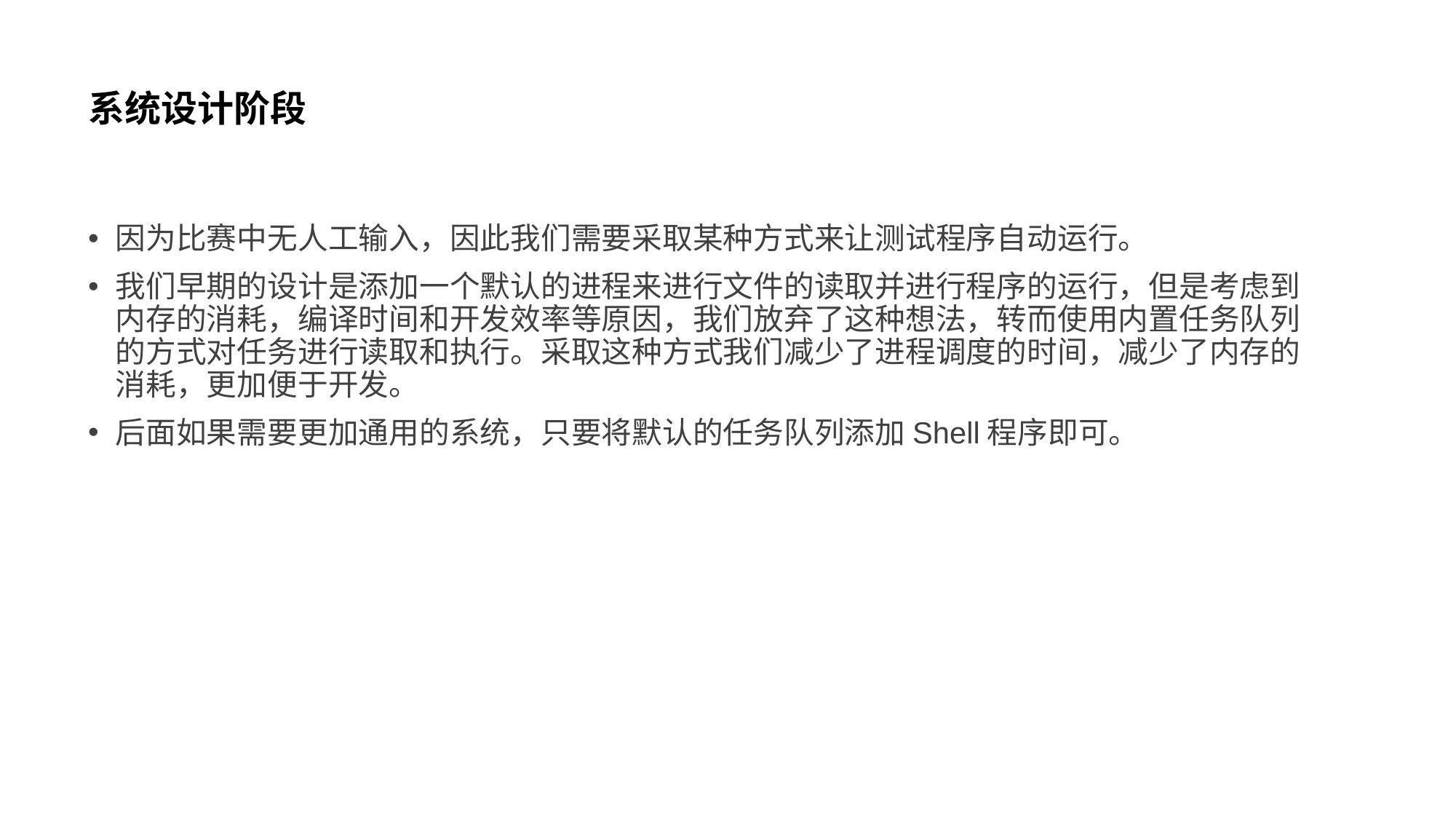

# 系统设计阶段

因为比赛中无人工输入，因此我们需要采取某种方式来让测试程序自动运行。
我们早期的设计是添加一个默认的进程来进行文件的读取并进行程序的运行，但是考虑到内存的消耗，编译时间和开发效率等原因，我们放弃了这种想法，转而使用内置任务队列的方式对任务进行读取和执行。采取这种方式我们减少了进程调度的时间，减少了内存的消耗，更加便于开发。
后面如果需要更加通用的系统，只要将默认的任务队列添加Shell程序即可。